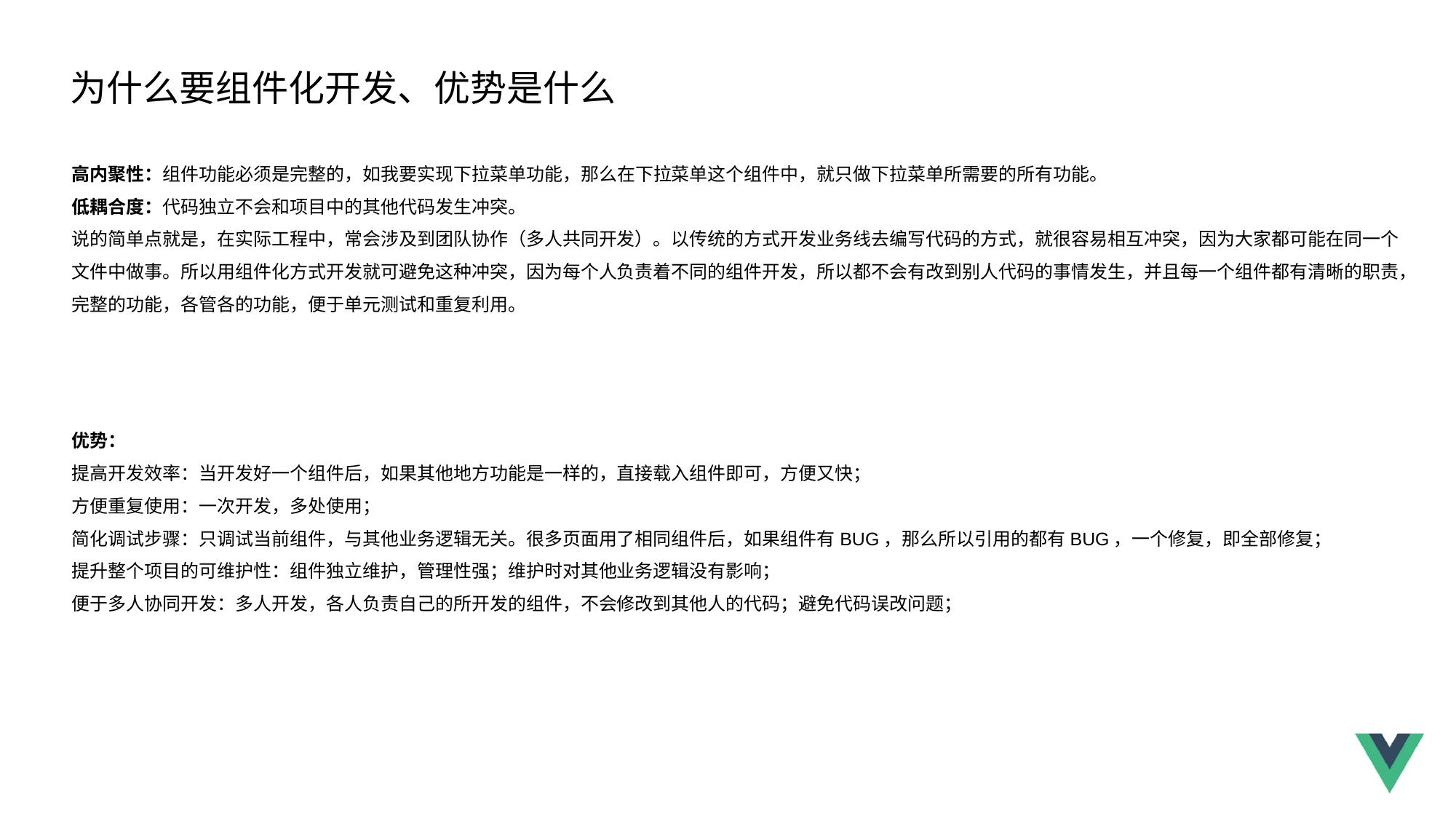

为什么要组件化开发、优势是什么
高内聚性：组件功能必须是完整的，如我要实现下拉菜单功能，那么在下拉菜单这个组件中，就只做下拉菜单所需要的所有功能。
低耦合度：代码独立不会和项目中的其他代码发生冲突。
说的简单点就是，在实际工程中，常会涉及到团队协作（多人共同开发）。以传统的方式开发业务线去编写代码的方式，就很容易相互冲突，因为大家都可能在同一个文件中做事。所以用组件化方式开发就可避免这种冲突，因为每个人负责着不同的组件开发，所以都不会有改到别人代码的事情发生，并且每一个组件都有清晰的职责，完整的功能，各管各的功能，便于单元测试和重复利用。
优势：
提高开发效率：当开发好一个组件后，如果其他地方功能是一样的，直接载入组件即可，方便又快；
方便重复使用：一次开发，多处使用；
简化调试步骤：只调试当前组件，与其他业务逻辑无关。很多页面用了相同组件后，如果组件有BUG，那么所以引用的都有BUG，一个修复，即全部修复；
提升整个项目的可维护性：组件独立维护，管理性强；维护时对其他业务逻辑没有影响；
便于多人协同开发：多人开发，各人负责自己的所开发的组件，不会修改到其他人的代码；避免代码误改问题；